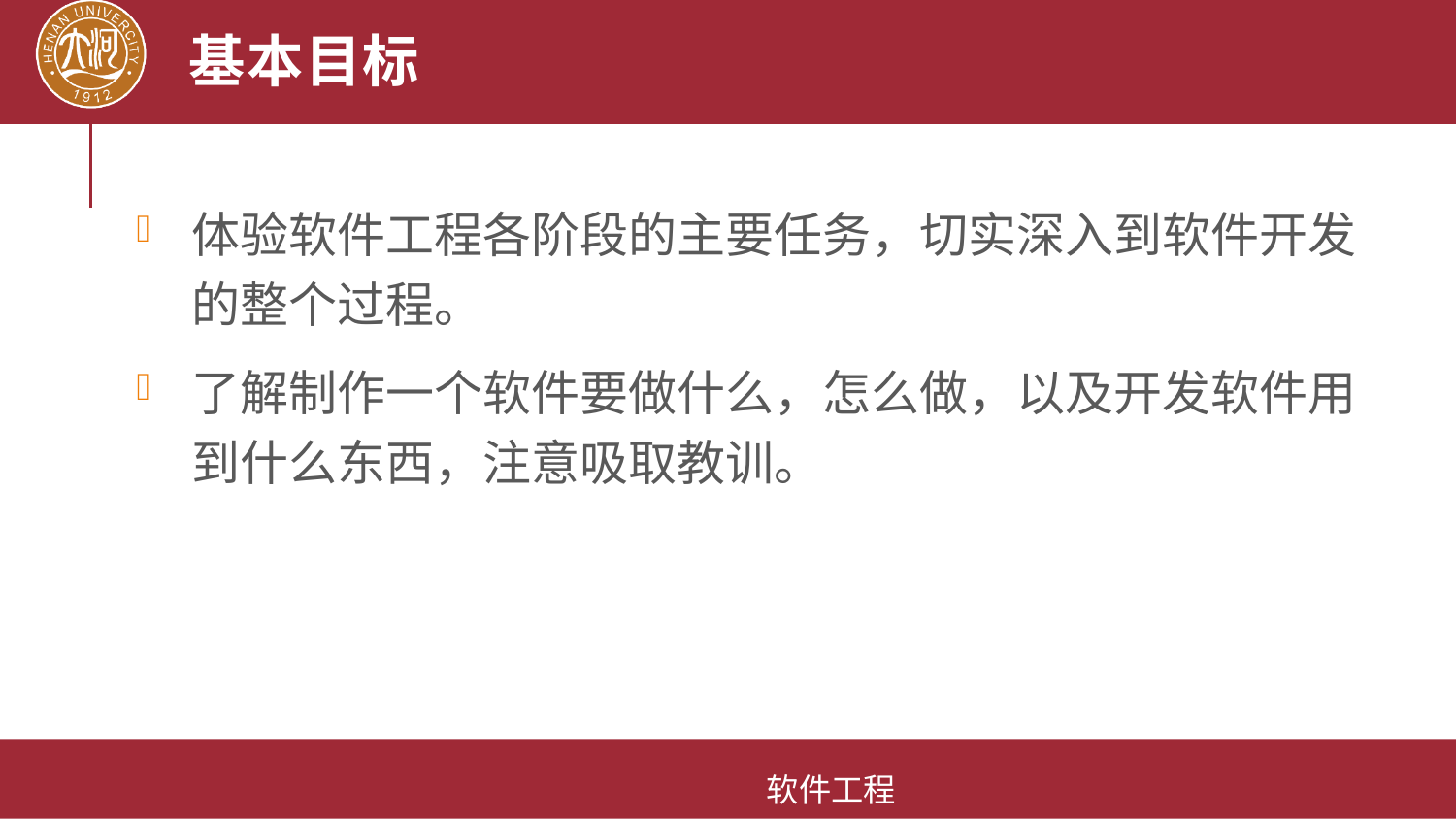

# 基本目标
体验软件工程各阶段的主要任务，切实深入到软件开发的整个过程。
了解制作一个软件要做什么，怎么做，以及开发软件用到什么东西，注意吸取教训。

软件工程
21